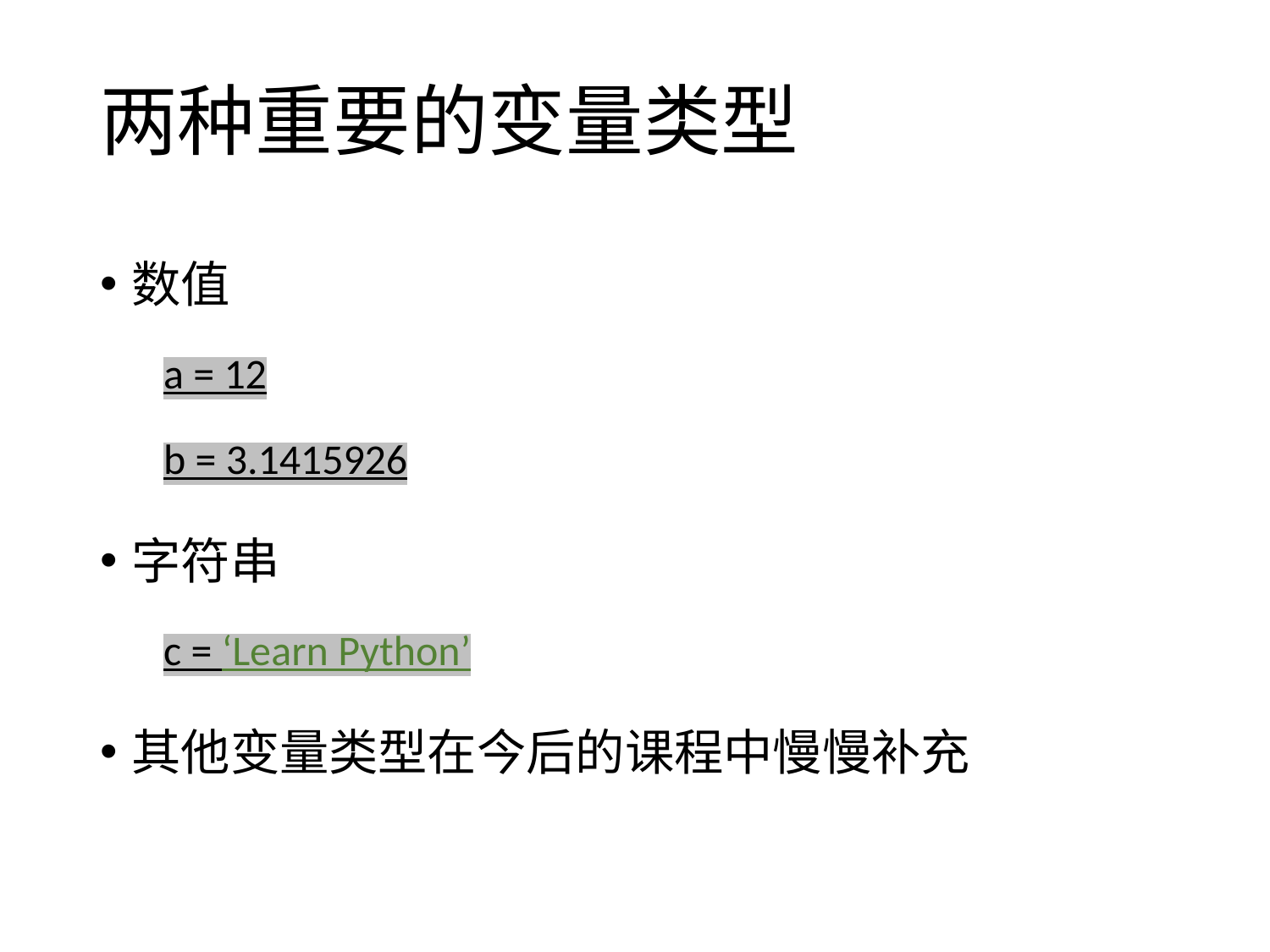

# 两种重要的变量类型
数值
a = 12
b = 3.1415926
字符串
c = ‘Learn Python’
其他变量类型在今后的课程中慢慢补充